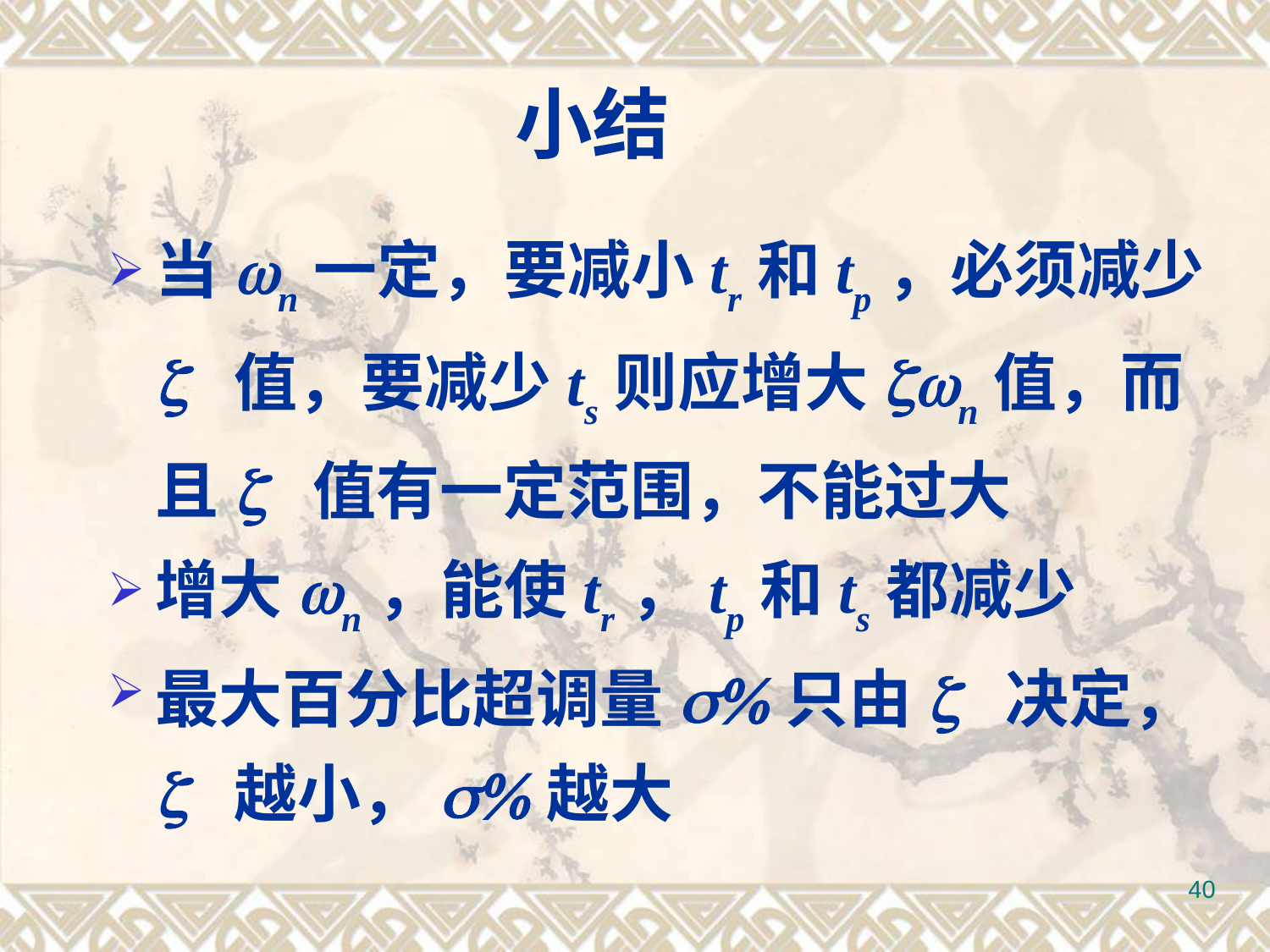

小结
当ωn一定，要减小tr和tp，必须减少ζ 值，要减少ts则应增大ζωn值，而且ζ 值有一定范围，不能过大
增大ωn，能使tr，tp和ts都减少
最大百分比超调量σ%只由ζ 决定，ζ 越小，σ%越大
40
40